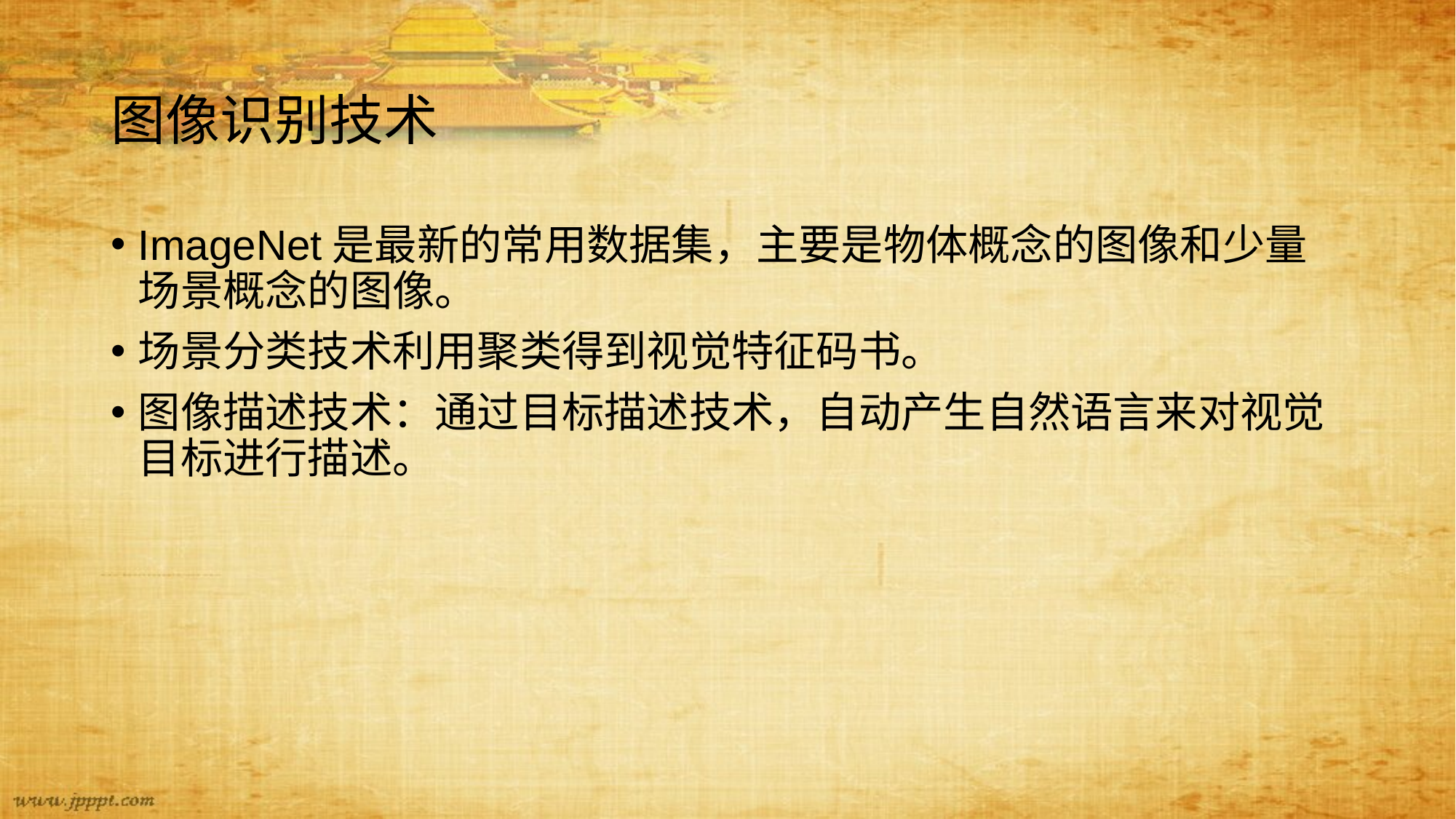

# 图像识别技术
ImageNet是最新的常用数据集，主要是物体概念的图像和少量场景概念的图像。
场景分类技术利用聚类得到视觉特征码书。
图像描述技术：通过目标描述技术，自动产生自然语言来对视觉目标进行描述。